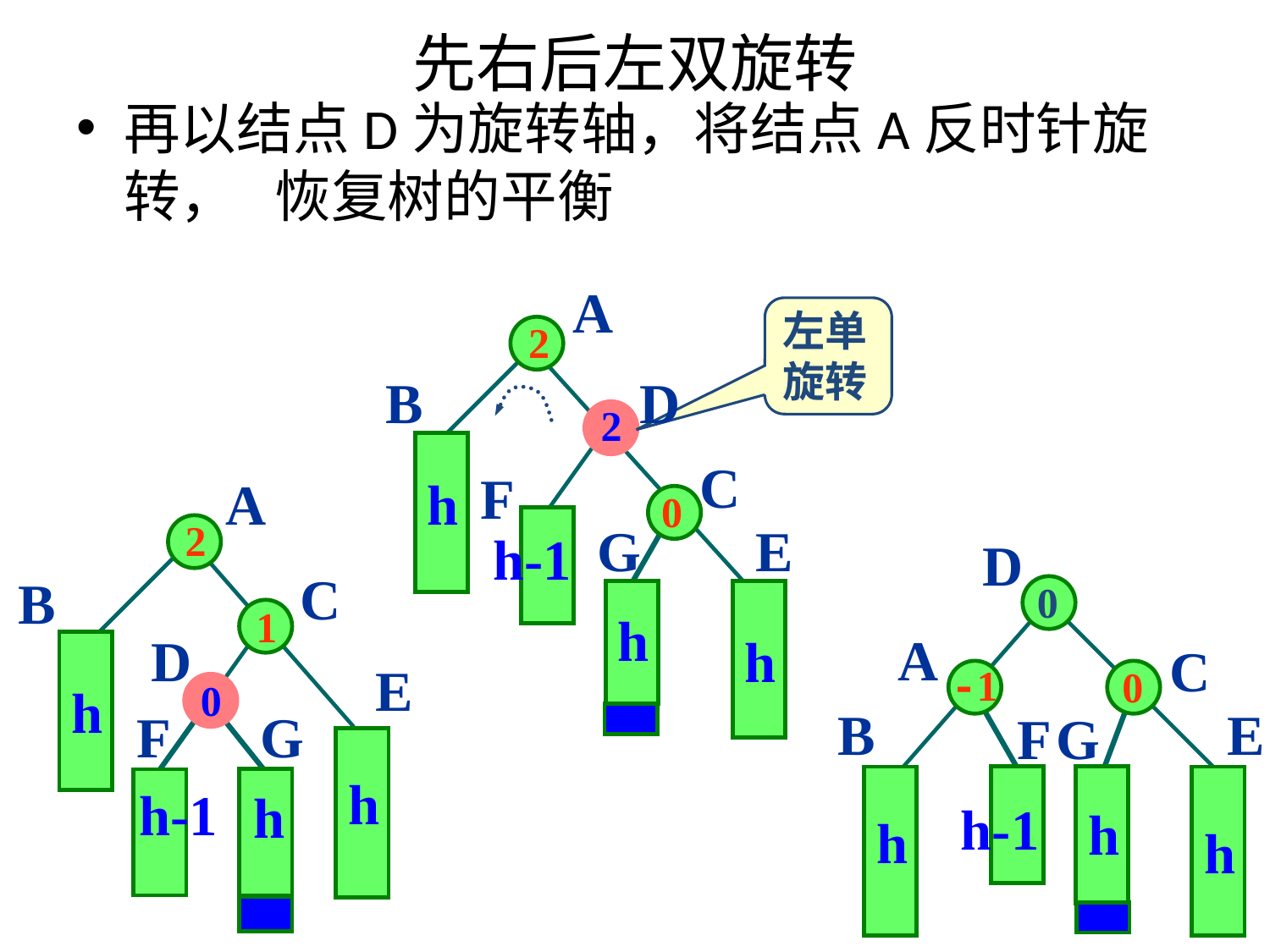

# 先右后左双旋转
再以结点D为旋转轴，将结点A反时针旋转，   恢复树的平衡

A

左单
旋转
2

h

h-1

h
h

B
D
2
C
F
0
G
E

A
2

h

h

h-1
h

C
B
1
D
E
0
F
G

D
0

h

h
h-1
h

A
C
-1
0
B
E
F
G